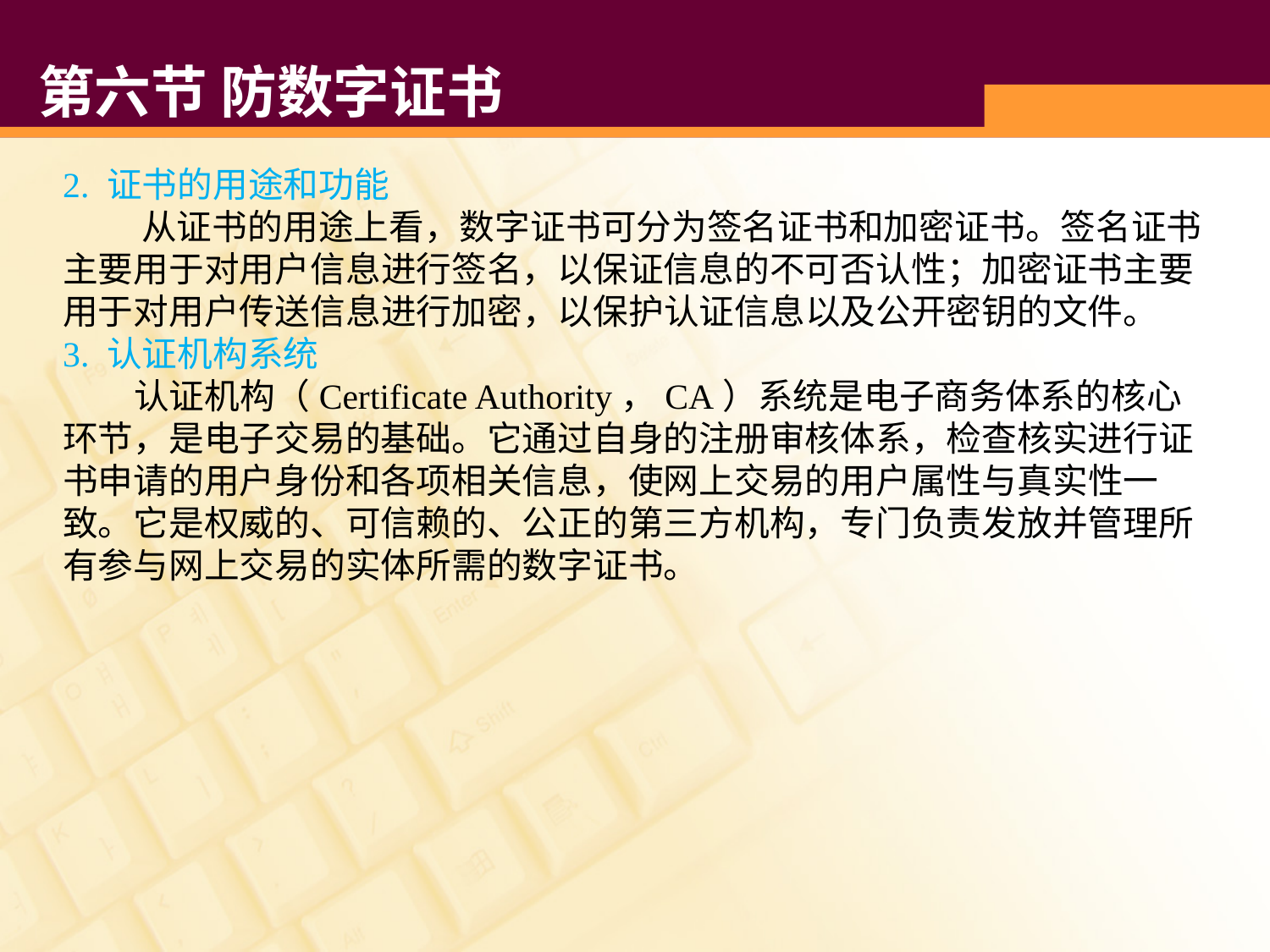

# 第六节 防数字证书
2. 证书的用途和功能
         从证书的用途上看，数字证书可分为签名证书和加密证书。签名证书主要用于对用户信息进行签名，以保证信息的不可否认性；加密证书主要用于对用户传送信息进行加密，以保护认证信息以及公开密钥的文件。
3. 认证机构系统
        认证机构（Certificate Authority，CA）系统是电子商务体系的核心环节，是电子交易的基础。它通过自身的注册审核体系，检查核实进行证书申请的用户身份和各项相关信息，使网上交易的用户属性与真实性一致。它是权威的、可信赖的、公正的第三方机构，专门负责发放并管理所有参与网上交易的实体所需的数字证书。